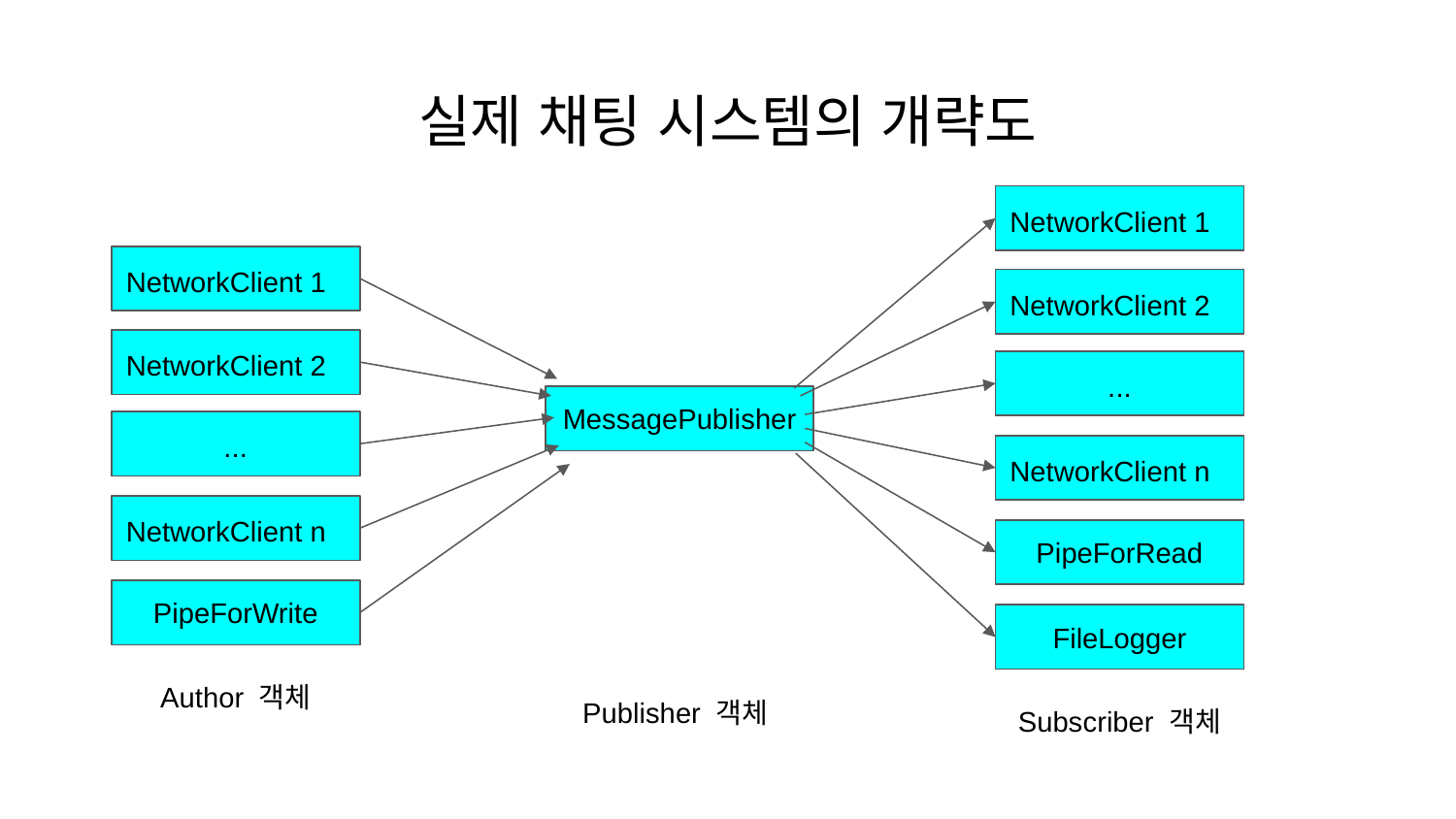

# 실제 채팅 시스템의 개략도
NetworkClient 1
NetworkClient 1
NetworkClient 2
NetworkClient 2
...
MessagePublisher
...
NetworkClient n
NetworkClient n
PipeForRead
PipeForWrite
FileLogger
Author 객체
Publisher 객체
Subscriber 객체